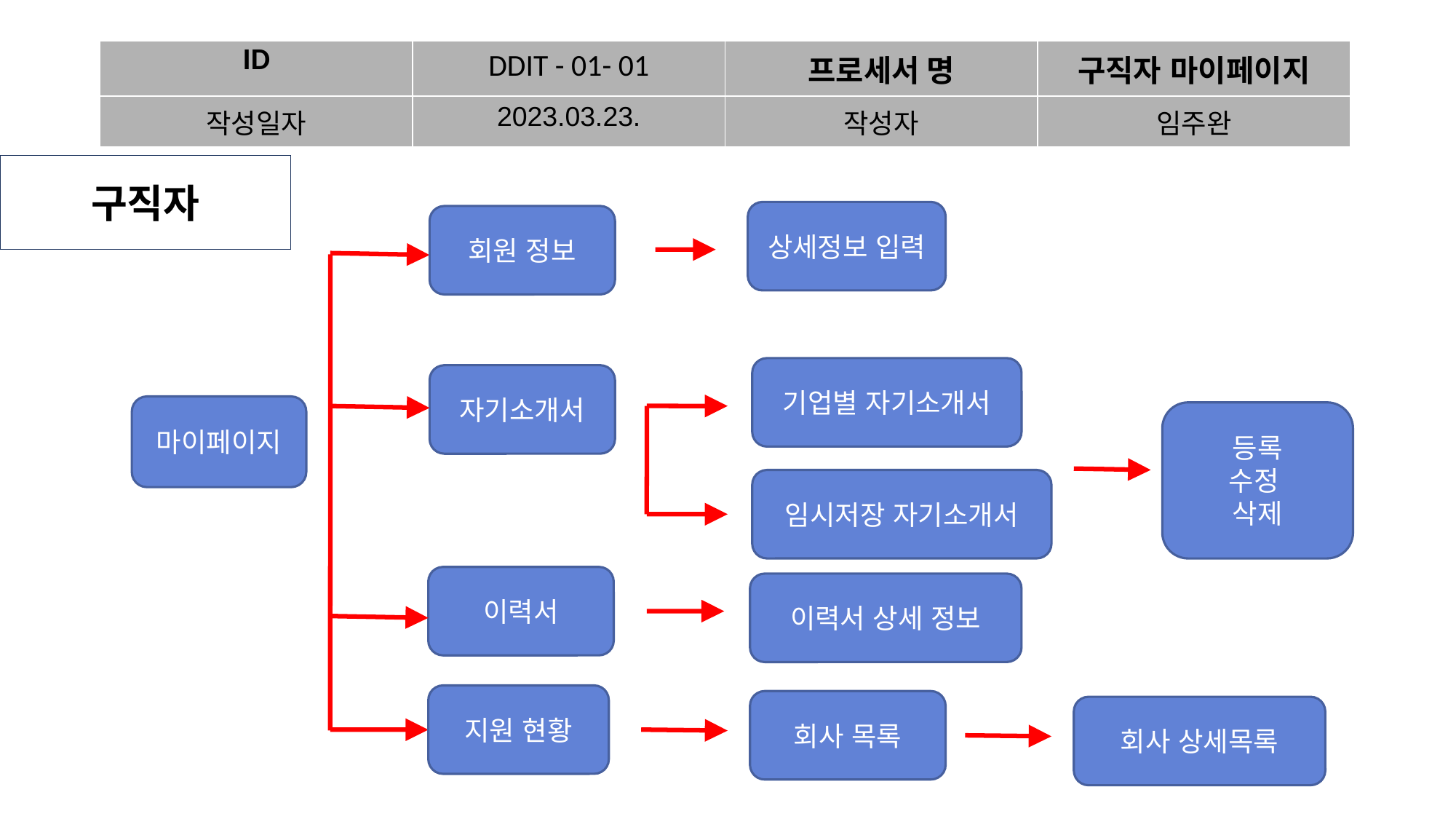

| ID | DDIT - 01- 01 | 프로세서 명 | 구직자 마이페이지 |
| --- | --- | --- | --- |
| 작성일자 | 2023.03.23. | 작성자 | 임주완 |
구직자
상세정보 입력
회원 정보
기업별 자기소개서
자기소개서
마이페이지

등록
수정
삭제

임시저장 자기소개서
이력서
이력서 상세 정보
지원 현황
회사 목록
회사 상세목록